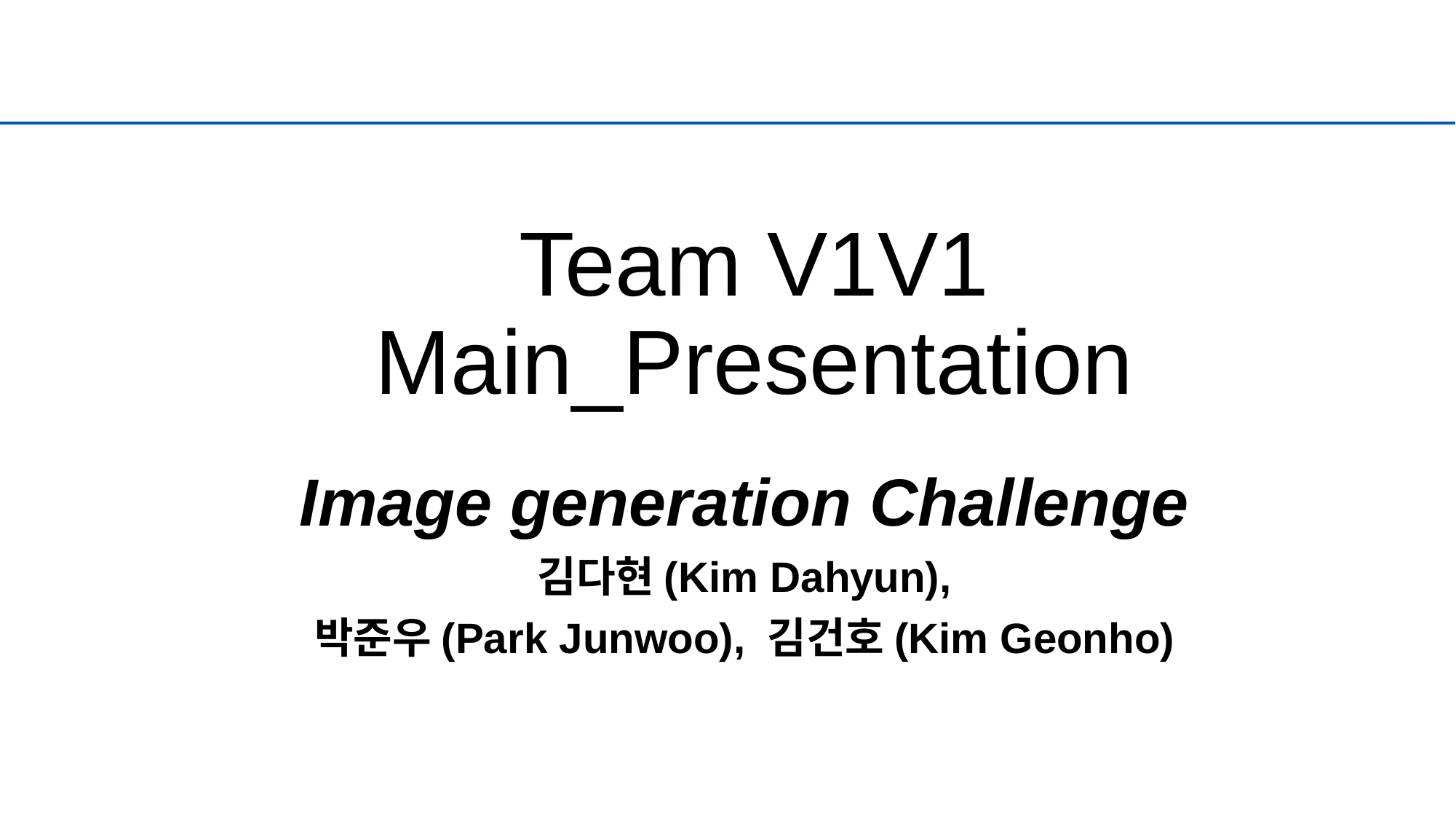

# Team V1V1 Main_Presentation
Image generation Challenge
김다현(Kim Dahyun),
박준우(Park Junwoo), 김건호(Kim Geonho)